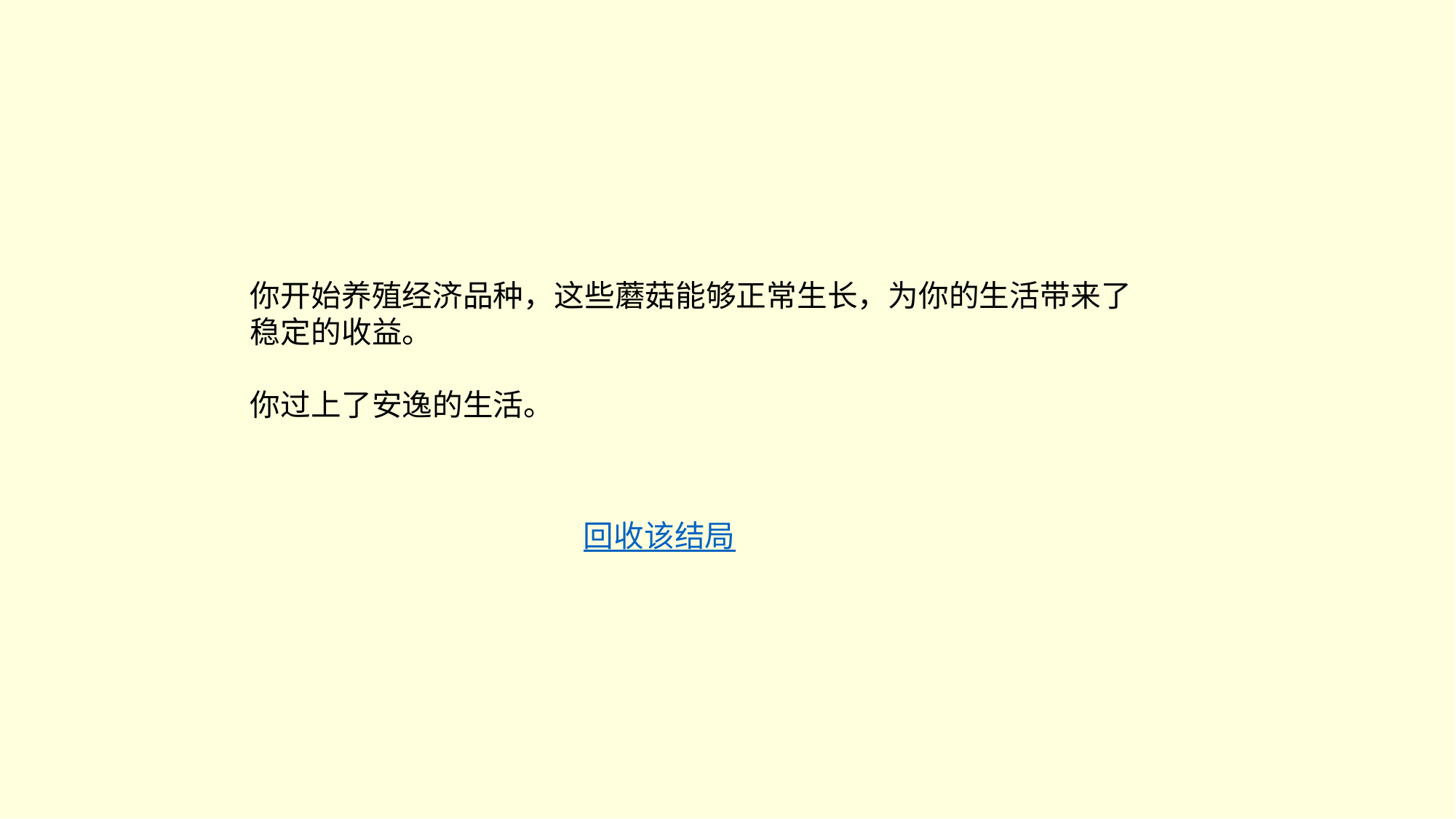

你开始养殖经济品种，这些蘑菇能够正常生长，为你的生活带来了稳定的收益。

你过上了安逸的生活。
回收该结局